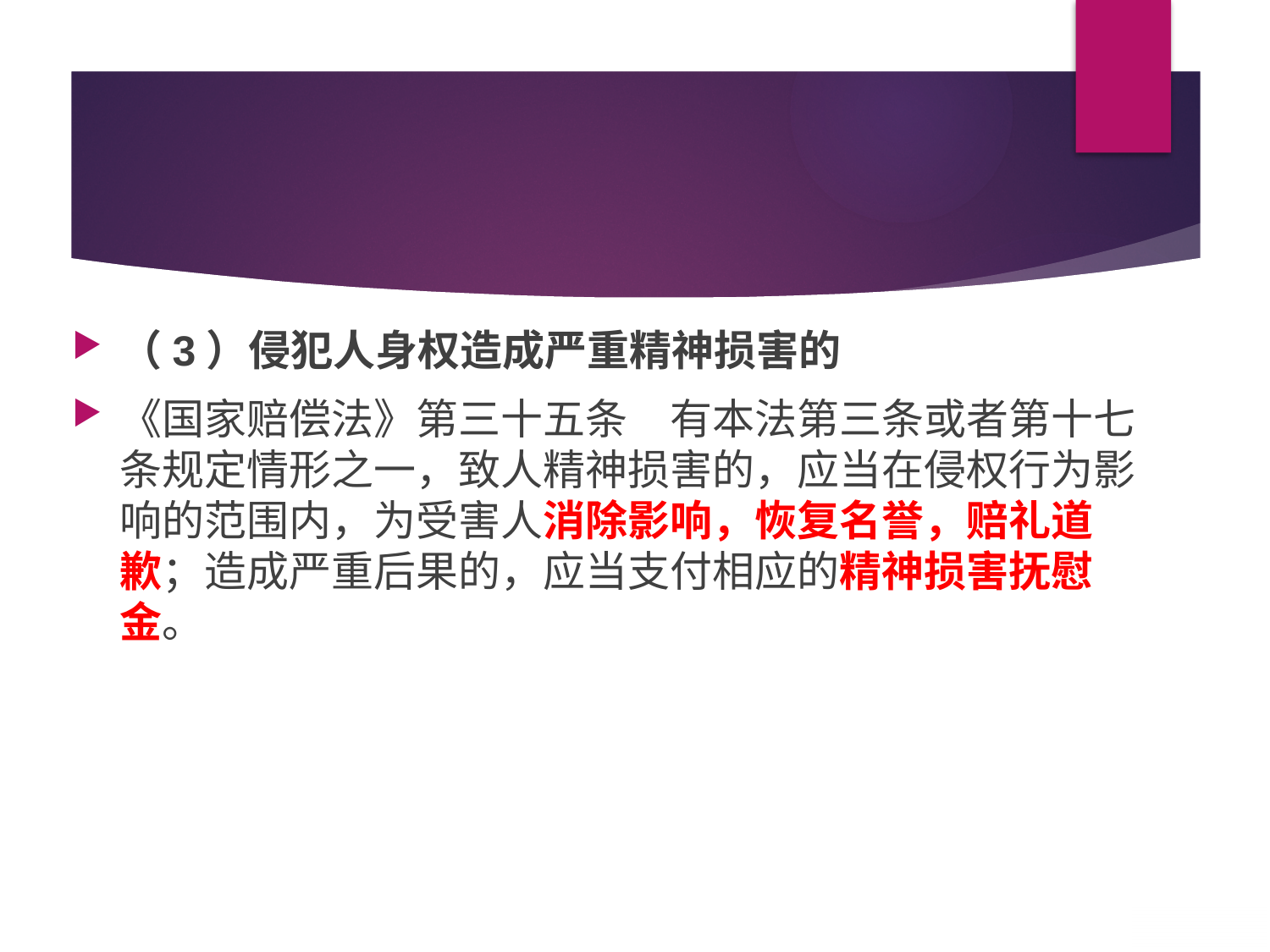

31
#
（3）侵犯人身权造成严重精神损害的
《国家赔偿法》第三十五条　有本法第三条或者第十七条规定情形之一，致人精神损害的，应当在侵权行为影响的范围内，为受害人消除影响，恢复名誉，赔礼道歉；造成严重后果的，应当支付相应的精神损害抚慰金。